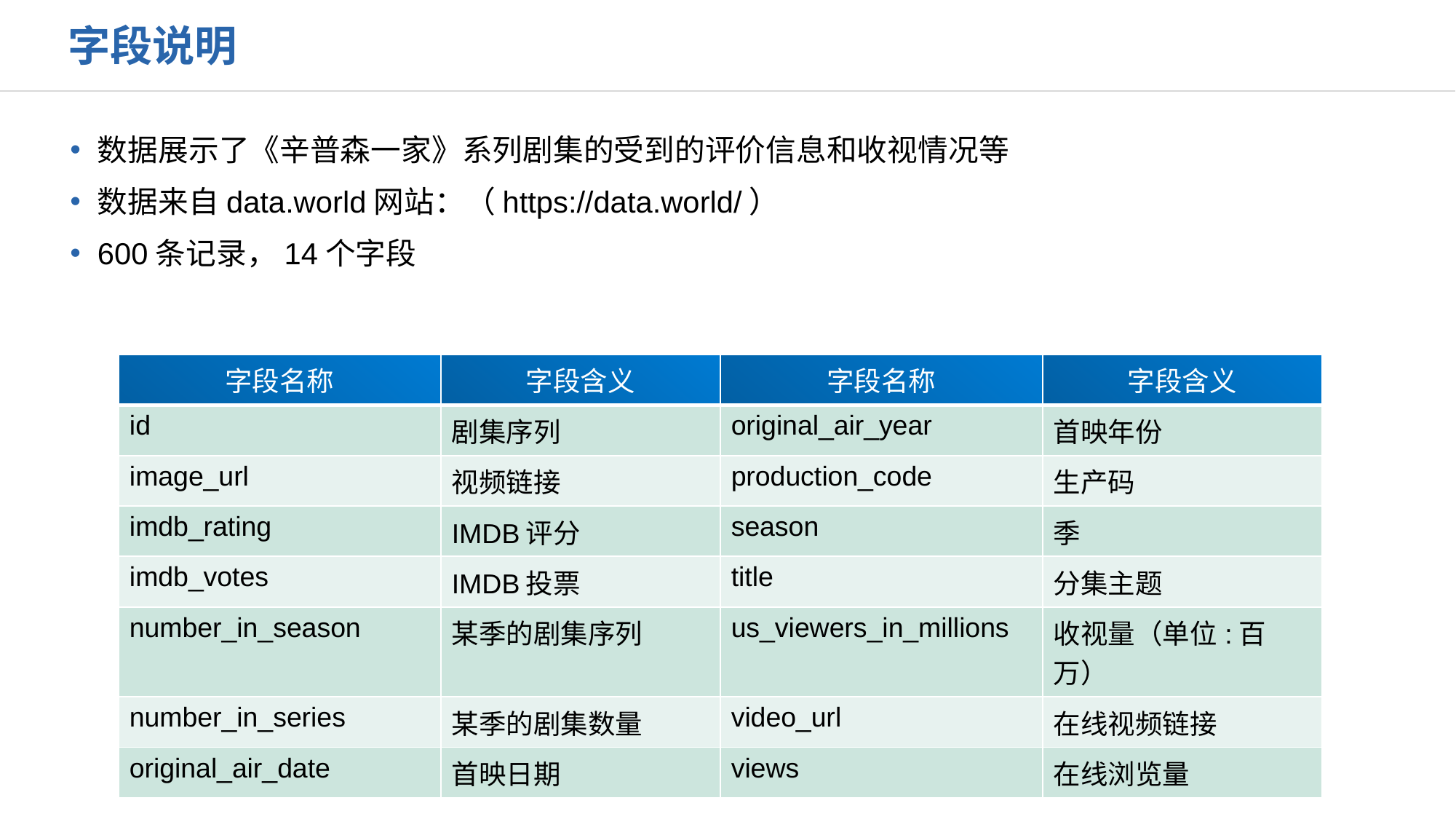

字段说明

数据展示了《辛普森一家》系列剧集的受到的评价信息和收视情况等
数据来自data.world网站：（https://data.world/）
600条记录，14个字段

| 字段名称 | 字段含义 | 字段名称 | 字段含义 |
| --- | --- | --- | --- |
| id | 剧集序列 | original\_air\_year | 首映年份 |
| image\_url | 视频链接 | production\_code | 生产码 |
| imdb\_rating | IMDB评分 | season | 季 |
| imdb\_votes | IMDB投票 | title | 分集主题 |
| number\_in\_season | 某季的剧集序列 | us\_viewers\_in\_millions | 收视量（单位:百万） |
| number\_in\_series | 某季的剧集数量 | video\_url | 在线视频链接 |
| original\_air\_date | 首映日期 | views | 在线浏览量 |